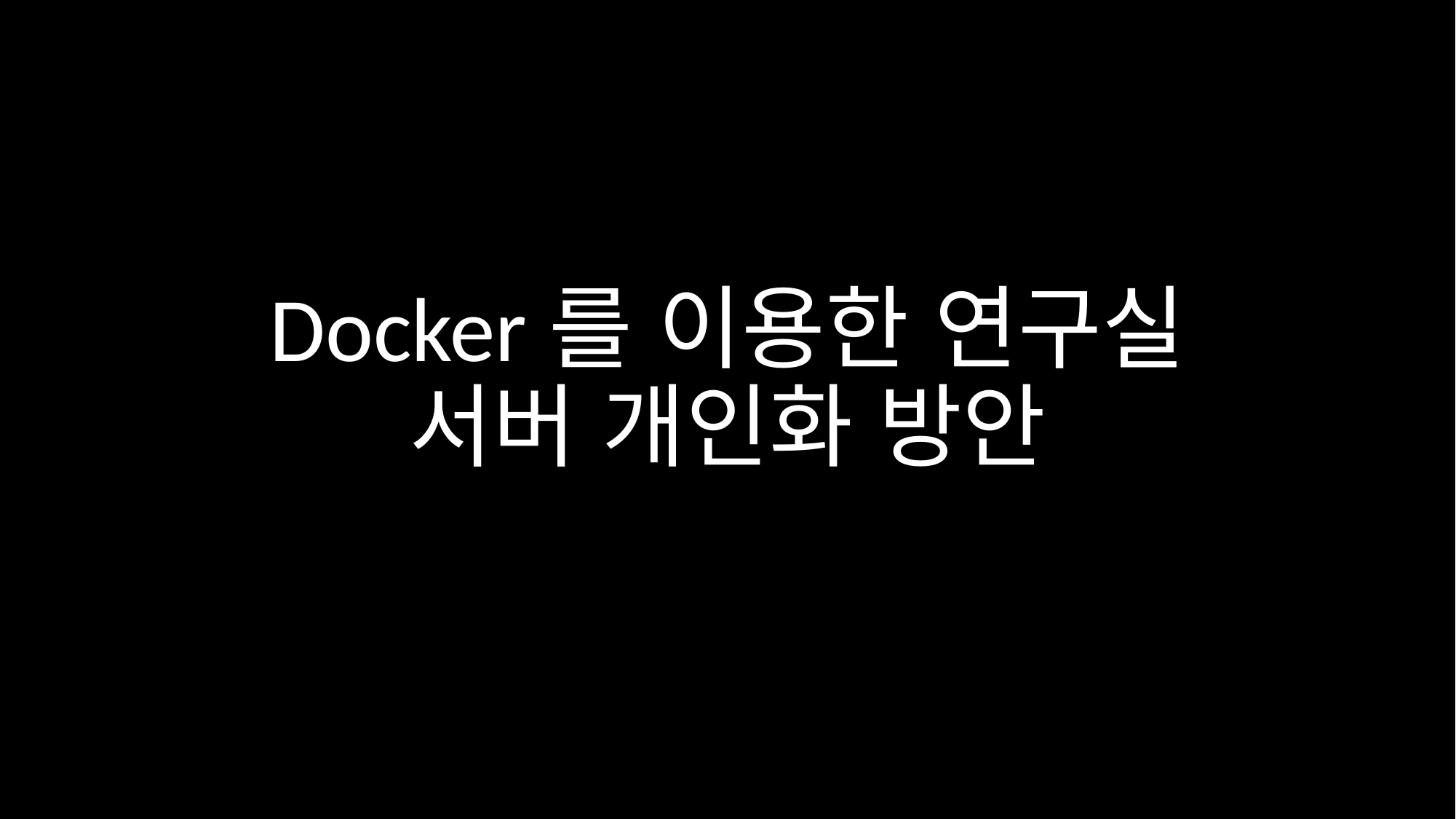

# Docker를 이용한 연구실 서버 개인화 방안